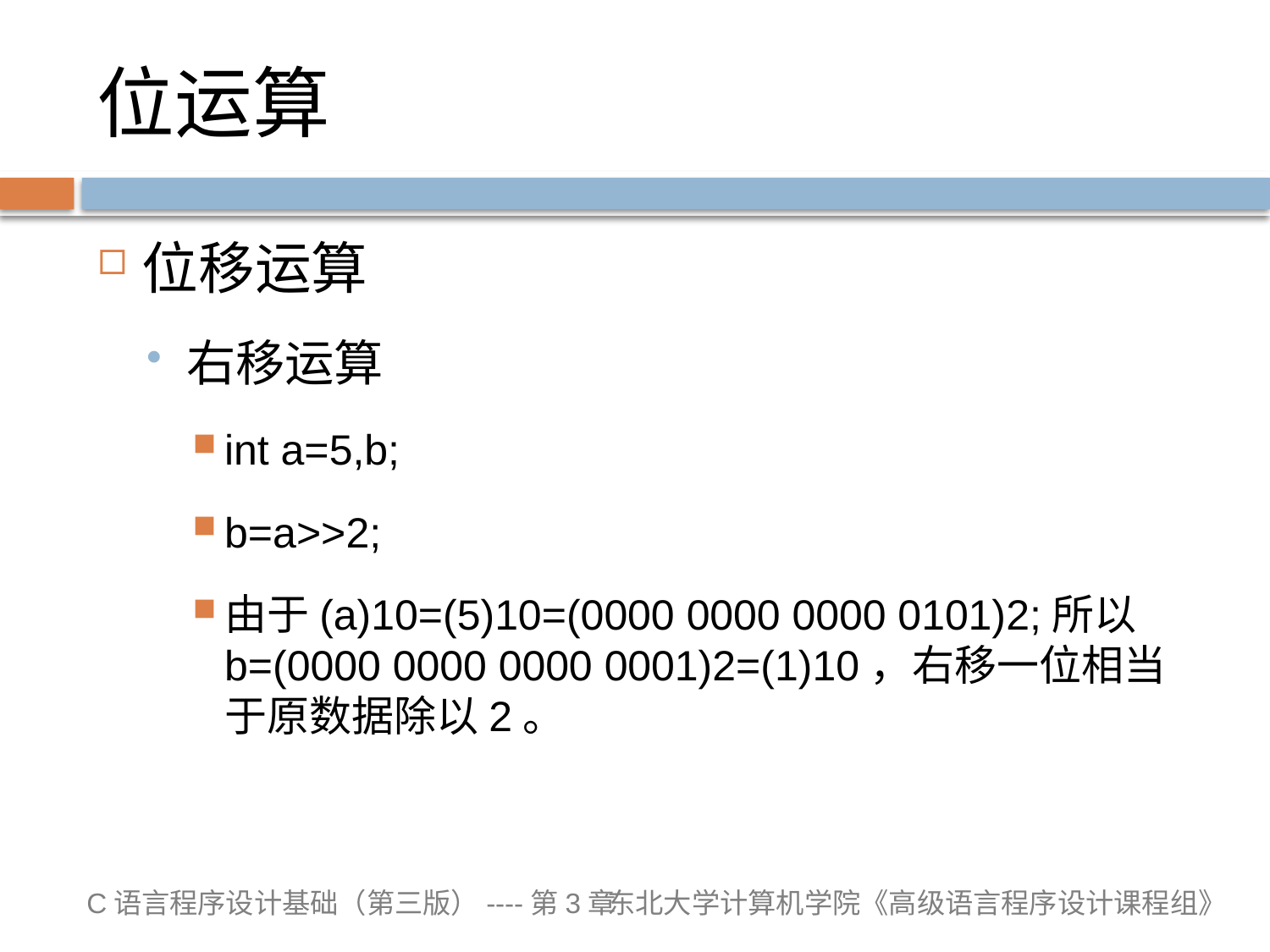

# 位运算
位移运算
右移运算
int a=5,b;
b=a>>2;
由于(a)10=(5)10=(0000 0000 0000 0101)2;所以b=(0000 0000 0000 0001)2=(1)10，右移一位相当于原数据除以2。